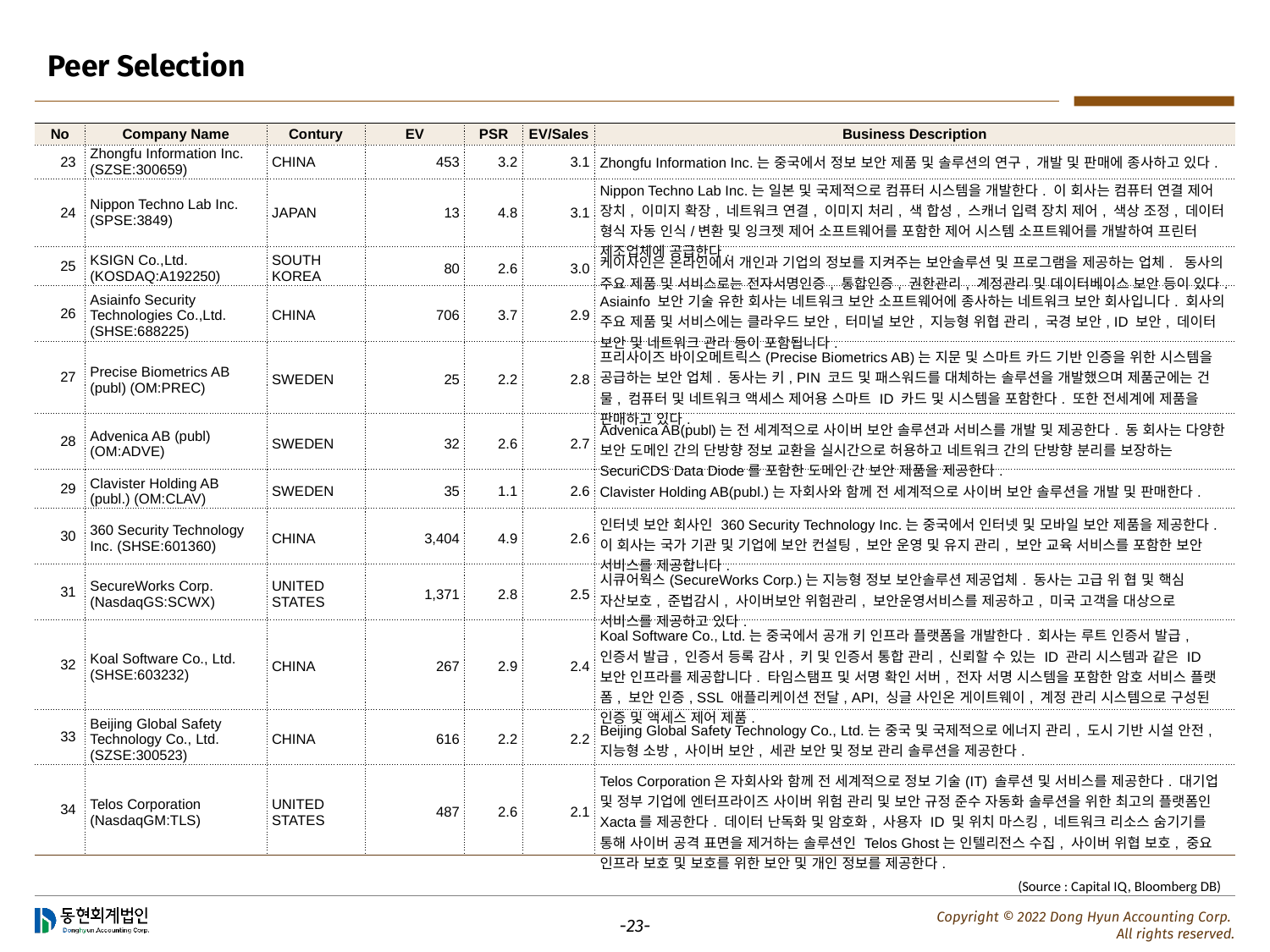

# Peer Selection
| No | Company Name | Contury | EV | PSR | EV/Sales | Business Description |
| --- | --- | --- | --- | --- | --- | --- |
| 23 | Zhongfu Information Inc. (SZSE:300659) | CHINA | 453 | 3.2 | 3.1 | Zhongfu Information Inc.는 중국에서 정보 보안 제품 및 솔루션의 연구, 개발 및 판매에 종사하고 있다. |
| 24 | Nippon Techno Lab Inc. (SPSE:3849) | JAPAN | 13 | 4.8 | 3.1 | Nippon Techno Lab Inc.는 일본 및 국제적으로 컴퓨터 시스템을 개발한다. 이 회사는 컴퓨터 연결 제어 장치, 이미지 확장, 네트워크 연결, 이미지 처리, 색 합성, 스캐너 입력 장치 제어, 색상 조정, 데이터 형식 자동 인식/변환 및 잉크젯 제어 소프트웨어를 포함한 제어 시스템 소프트웨어를 개발하여 프린터 제조업체에 공급한다. |
| 25 | KSIGN Co.,Ltd. (KOSDAQ:A192250) | SOUTH KOREA | 80 | 2.6 | 3.0 | 케이사인은 온라인에서 개인과 기업의 정보를 지켜주는 보안솔루션 및 프로그램을 제공하는 업체. 동사의 주요 제품 및 서비스로는 전자서명인증, 통합인증, 권한관리, 계정관리 및 데이터베이스 보안 등이 있다. |
| 26 | Asiainfo Security Technologies Co.,Ltd. (SHSE:688225) | CHINA | 706 | 3.7 | 2.9 | Asiainfo 보안 기술 유한 회사는 네트워크 보안 소프트웨어에 종사하는 네트워크 보안 회사입니다. 회사의 주요 제품 및 서비스에는 클라우드 보안, 터미널 보안, 지능형 위협 관리, 국경 보안, ID 보안, 데이터 보안 및 네트워크 관리 등이 포함됩니다. |
| 27 | Precise Biometrics AB (publ) (OM:PREC) | SWEDEN | 25 | 2.2 | 2.8 | 프리사이즈 바이오메트릭스(Precise Biometrics AB)는 지문 및 스마트 카드 기반 인증을 위한 시스템을 공급하는 보안 업체. 동사는 키, PIN 코드 및 패스워드를 대체하는 솔루션을 개발했으며 제품군에는 건물, 컴퓨터 및 네트워크 액세스 제어용 스마트 ID 카드 및 시스템을 포함한다. 또한 전세계에 제품을 판매하고 있다. |
| 28 | Advenica AB (publ) (OM:ADVE) | SWEDEN | 32 | 2.6 | 2.7 | Advenica AB(publ)는 전 세계적으로 사이버 보안 솔루션과 서비스를 개발 및 제공한다. 동 회사는 다양한 보안 도메인 간의 단방향 정보 교환을 실시간으로 허용하고 네트워크 간의 단방향 분리를 보장하는 SecuriCDS Data Diode를 포함한 도메인 간 보안 제품을 제공한다. |
| 29 | Clavister Holding AB (publ.) (OM:CLAV) | SWEDEN | 35 | 1.1 | 2.6 | Clavister Holding AB(publ.)는 자회사와 함께 전 세계적으로 사이버 보안 솔루션을 개발 및 판매한다. |
| 30 | 360 Security Technology Inc. (SHSE:601360) | CHINA | 3,404 | 4.9 | 2.6 | 인터넷 보안 회사인 360 Security Technology Inc.는 중국에서 인터넷 및 모바일 보안 제품을 제공한다. 이 회사는 국가 기관 및 기업에 보안 컨설팅, 보안 운영 및 유지 관리, 보안 교육 서비스를 포함한 보안 서비스를 제공합니다. |
| 31 | SecureWorks Corp. (NasdaqGS:SCWX) | UNITED STATES | 1,371 | 2.8 | 2.5 | 시큐어웍스(SecureWorks Corp.)는 지능형 정보 보안솔루션 제공업체. 동사는 고급 위 협 및 핵심 자산보호, 준법감시, 사이버보안 위험관리, 보안운영서비스를 제공하고, 미국 고객을 대상으로 서비스를 제공하고 있다. |
| 32 | Koal Software Co., Ltd. (SHSE:603232) | CHINA | 267 | 2.9 | 2.4 | Koal Software Co., Ltd.는 중국에서 공개 키 인프라 플랫폼을 개발한다. 회사는 루트 인증서 발급, 인증서 발급, 인증서 등록 감사, 키 및 인증서 통합 관리, 신뢰할 수 있는 ID 관리 시스템과 같은 ID 보안 인프라를 제공합니다. 타임스탬프 및 서명 확인 서버, 전자 서명 시스템을 포함한 암호 서비스 플랫폼, 보안 인증, SSL 애플리케이션 전달, API, 싱글 사인온 게이트웨이, 계정 관리 시스템으로 구성된 인증 및 액세스 제어 제품. |
| 33 | Beijing Global Safety Technology Co., Ltd. (SZSE:300523) | CHINA | 616 | 2.2 | 2.2 | Beijing Global Safety Technology Co., Ltd.는 중국 및 국제적으로 에너지 관리, 도시 기반 시설 안전, 지능형 소방, 사이버 보안, 세관 보안 및 정보 관리 솔루션을 제공한다. |
| 34 | Telos Corporation (NasdaqGM:TLS) | UNITED STATES | 487 | 2.6 | 2.1 | Telos Corporation은 자회사와 함께 전 세계적으로 정보 기술(IT) 솔루션 및 서비스를 제공한다. 대기업 및 정부 기업에 엔터프라이즈 사이버 위험 관리 및 보안 규정 준수 자동화 솔루션을 위한 최고의 플랫폼인 Xacta를 제공한다. 데이터 난독화 및 암호화, 사용자 ID 및 위치 마스킹, 네트워크 리소스 숨기기를 통해 사이버 공격 표면을 제거하는 솔루션인 Telos Ghost는 인텔리전스 수집, 사이버 위협 보호, 중요 인프라 보호 및 보호를 위한 보안 및 개인 정보를 제공한다. |
(Source : Capital IQ, Bloomberg DB)